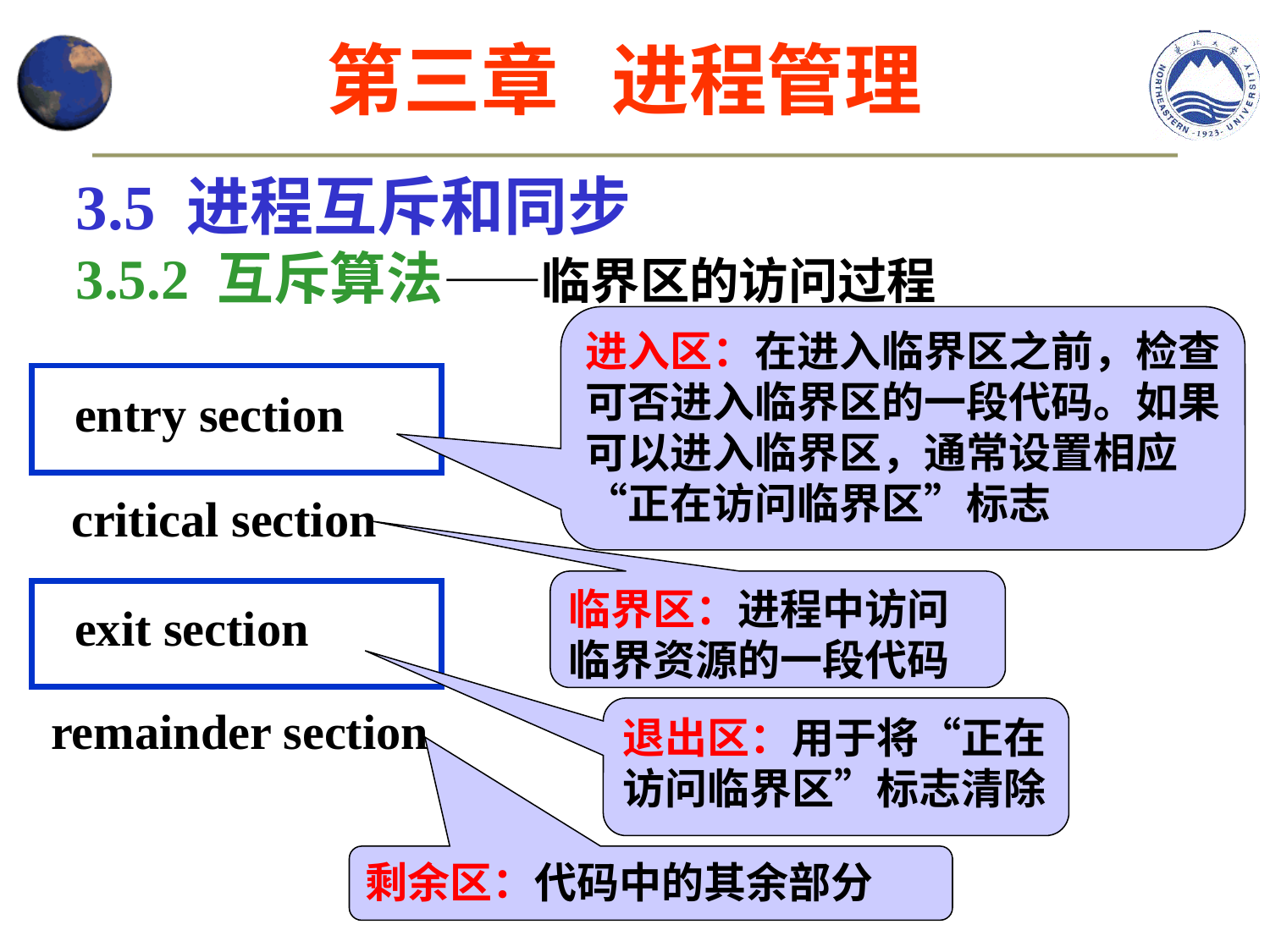

第三章   进程管理
3.5 进程互斥和同步
3.5.2 互斥算法——临界区的访问过程
进入区：在进入临界区之前，检查可否进入临界区的一段代码。如果可以进入临界区，通常设置相应“正在访问临界区”标志

entry section
critical section
临界区：进程中访问临界资源的一段代码

exit section
退出区：用于将“正在访问临界区”标志清除
remainder section
剩余区：代码中的其余部分